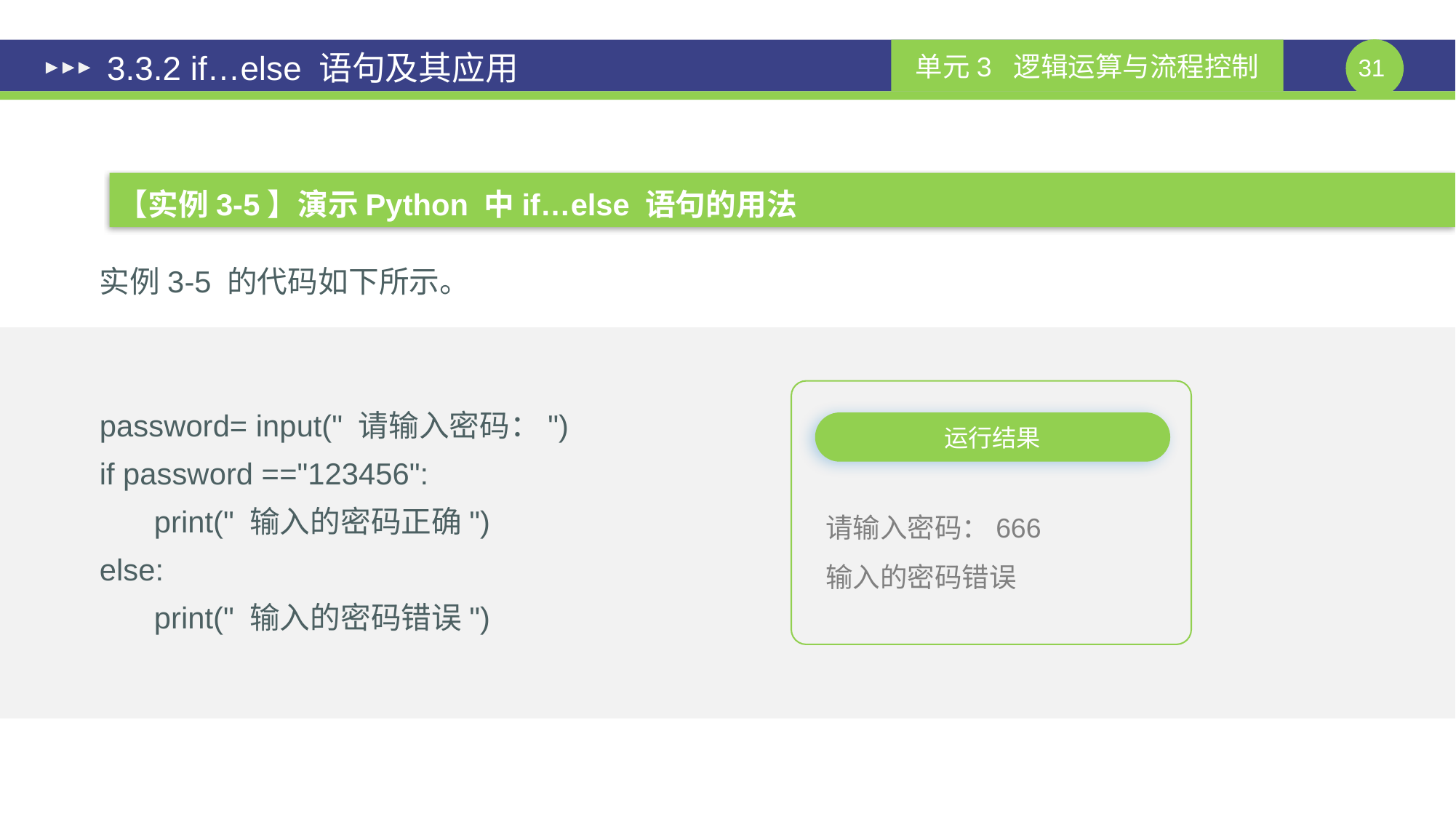

# 3.3.2 if…else 语句及其应用
【实例3-5】演示Python 中if…else 语句的用法

实例3-5 的代码如下所示。

password= input(" 请输入密码：")
if password =="123456":
	print(" 输入的密码正确")
else:
	print(" 输入的密码错误")

运行结果
请输入密码：666
输入的密码错误